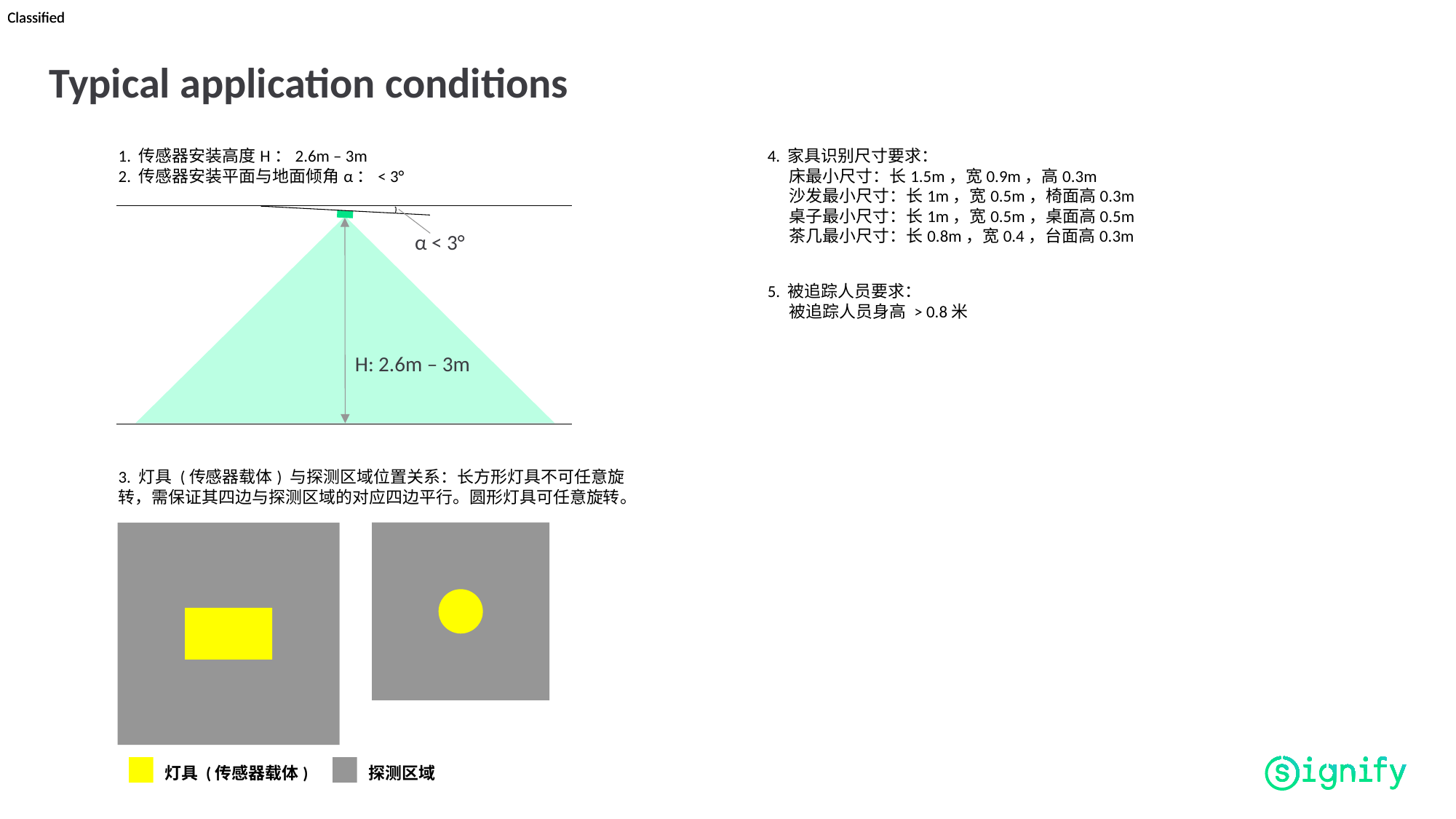

# Typical application conditions
4. 家具识别尺寸要求：
床最小尺寸：长1.5m，宽0.9m，高0.3m
沙发最小尺寸：长1m，宽0.5m，椅面高0.3m
桌子最小尺寸：长1m，宽0.5m，桌面高0.5m
茶几最小尺寸：长0.8m，宽0.4，台面高0.3m

1. 传感器安装高度H：2.6m – 3m
2. 传感器安装平面与地面倾角α：< 3°

α < 3°
5. 被追踪人员要求：
被追踪人员身高 > 0.8米
H: 2.6m – 3m
3. 灯具 (传感器载体) 与探测区域位置关系：长方形灯具不可任意旋转，需保证其四边与探测区域的对应四边平行。圆形灯具可任意旋转。

灯具 (传感器载体)

探测区域